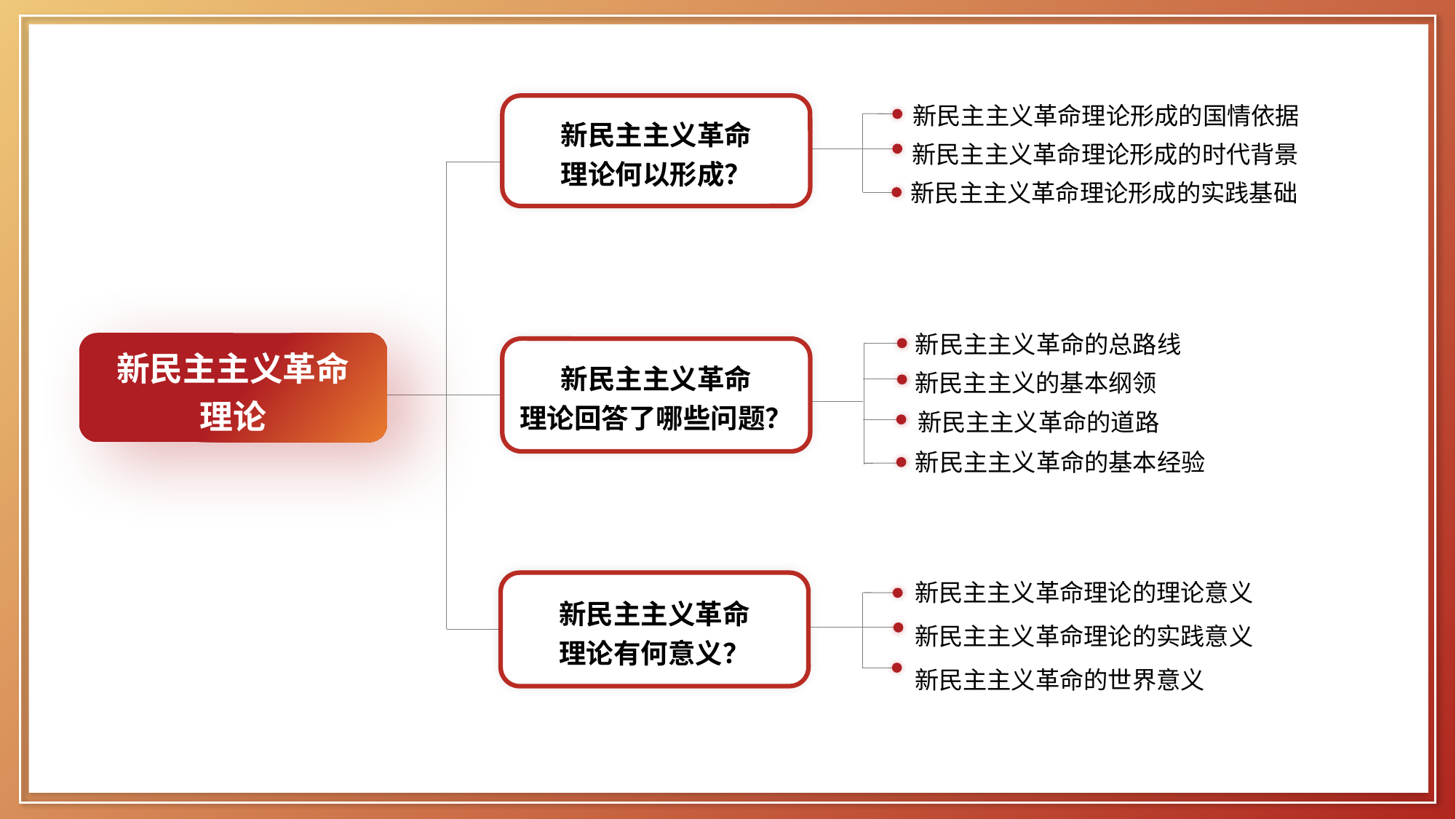

新民主主义革命理论形成的国情依据

新民主主义革命理论形成的时代背景

新民主主义革命理论形成的实践基础

新民主主义革命
理论何以形成？
新民主主义革命的总路线

新民主主义的基本纲领

新民主主义革命的道路

新民主主义革命的基本经验

新民主主义革命
理论
新民主主义革命
理论回答了哪些问题？
新民主主义革命理论的理论意义
新民主主义革命理论的实践意义
新民主主义革命的世界意义

新民主主义革命
理论有何意义？